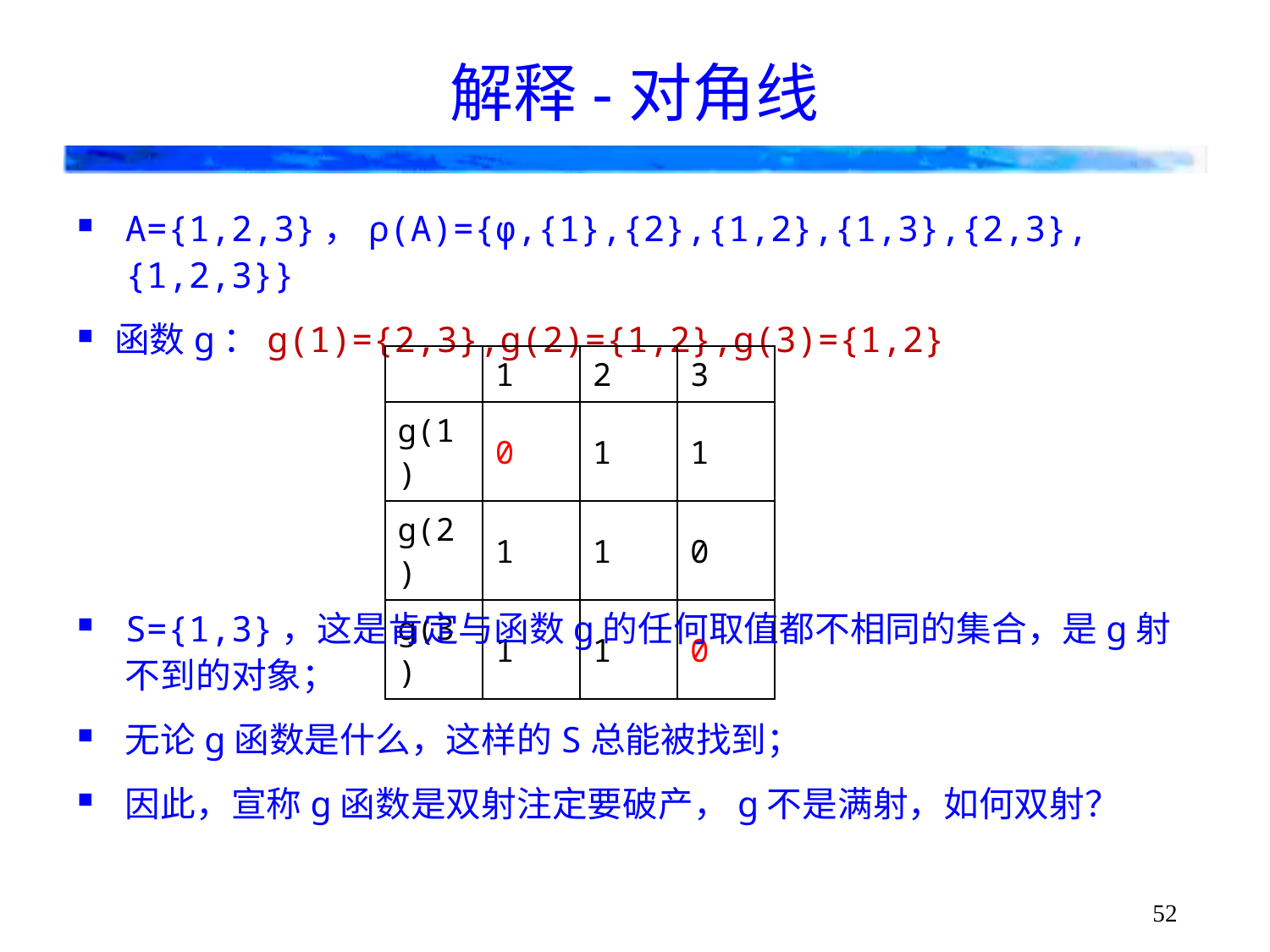

# 解释-对角线
A={1,2,3}，ρ(A)={φ,{1},{2},{1,2},{1,3},{2,3},{1,2,3}}
函数g：g(1)={2,3},g(2)={1,2},g(3)={1,2}
|  | 1 | 2 | 3 |
| --- | --- | --- | --- |
| g(1) | 0 | 1 | 1 |
| g(2) | 1 | 1 | 0 |
| g(3) | 1 | 1 | 0 |
S={1,3}，这是肯定与函数g的任何取值都不相同的集合，是g射不到的对象；
无论g函数是什么，这样的S总能被找到；
因此，宣称g函数是双射注定要破产，g不是满射，如何双射？
52